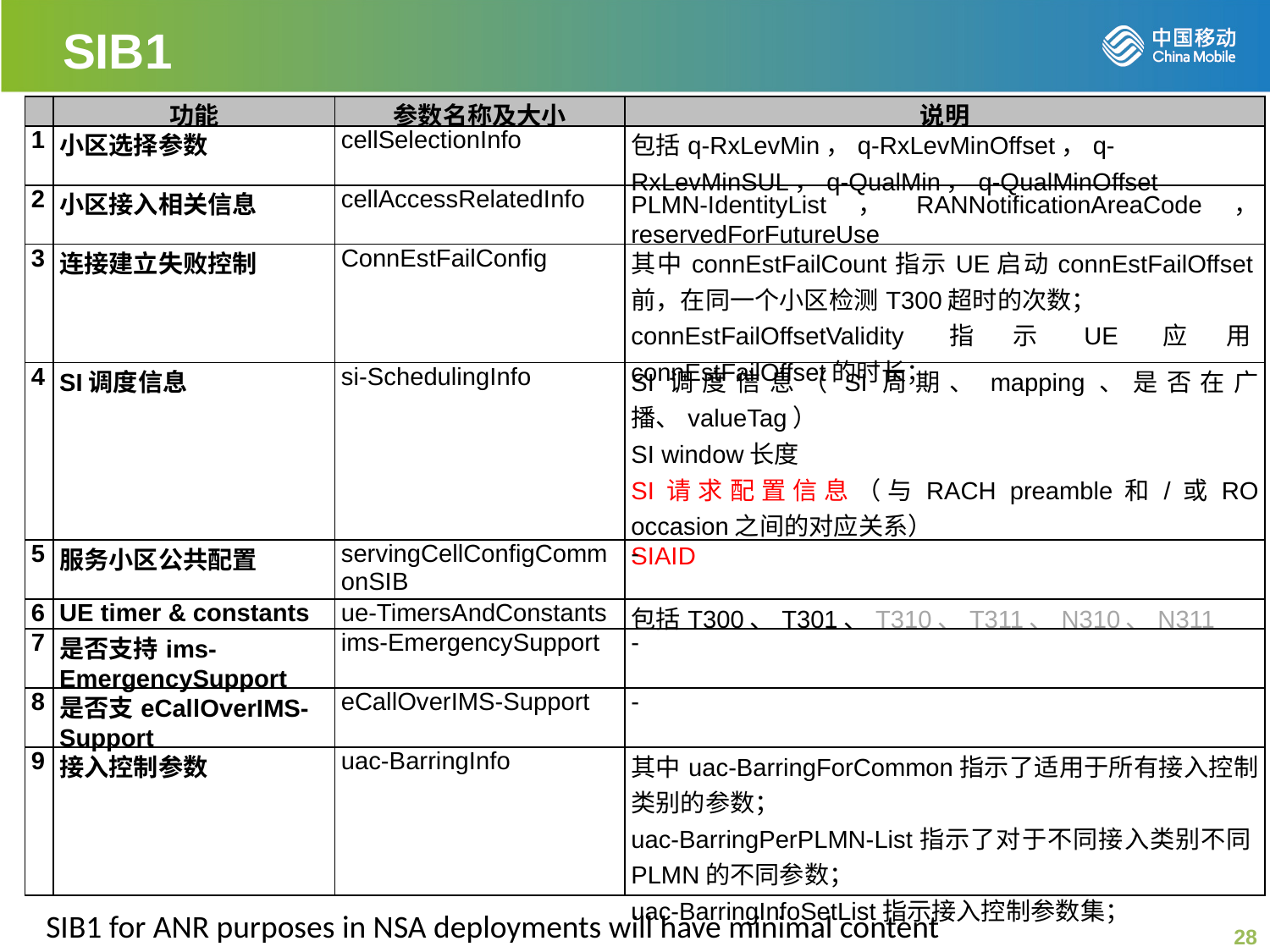

SIB1
|  | 功能 | 参数名称及大小 | 说明 |
| --- | --- | --- | --- |
| 1 | 小区选择参数 | cellSelectionInfo | 包括q-RxLevMin，q-RxLevMinOffset，q-RxLevMinSUL，q-QualMin，q-QualMinOffset |
| 2 | 小区接入相关信息 | cellAccessRelatedInfo | PLMN-IdentityList，RANNotificationAreaCode， reservedForFutureUse |
| 3 | 连接建立失败控制 | ConnEstFailConfig | 其中connEstFailCount指示UE启动connEstFailOffset前，在同一个小区检测T300超时的次数； connEstFailOffsetValidity指示UE应用connEstFailOffset的时长； |
| 4 | SI调度信息 | si-SchedulingInfo | SI调度信息（SI周期、mapping、是否在广播、valueTag） SI window长度 SI请求配置信息（与RACH preamble和/或RO occasion之间的对应关系） SIAID |
| 5 | 服务小区公共配置 | servingCellConfigCommonSIB | - |
| 6 | UE timer & constants | ue-TimersAndConstants | 包括T300、T301、T310、T311、N310、N311 |
| 7 | 是否支持ims-EmergencySupport | ims-EmergencySupport | - |
| 8 | 是否支eCallOverIMS-Support | eCallOverIMS-Support | - |
| 9 | 接入控制参数 | uac-BarringInfo | 其中uac-BarringForCommon指示了适用于所有接入控制类别的参数； uac-BarringPerPLMN-List指示了对于不同接入类别不同PLMN的不同参数； uac-BarringInfoSetList指示接入控制参数集； |
SIB1 for ANR purposes in NSA deployments will have minimal content